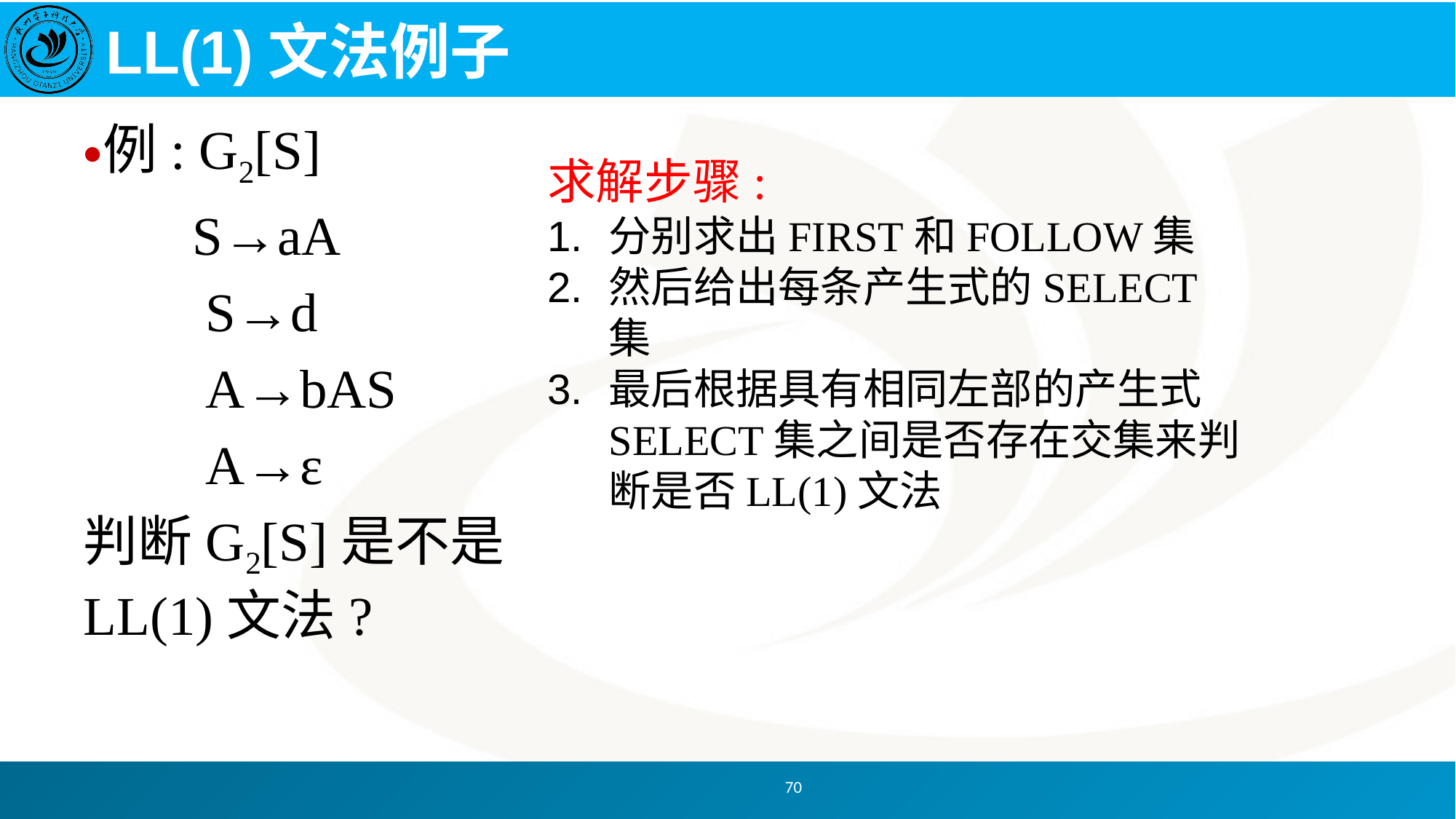

# LL(1)文法例子
例: G2[S]
        S→aA
　　S→d
　　A→bAS
　　A→ε
判断G2[S]是不是LL(1)文法?

求解步骤:
分别求出FIRST和FOLLOW集
然后给出每条产生式的SELECT集
最后根据具有相同左部的产生式SELECT集之间是否存在交集来判断是否LL(1)文法
70